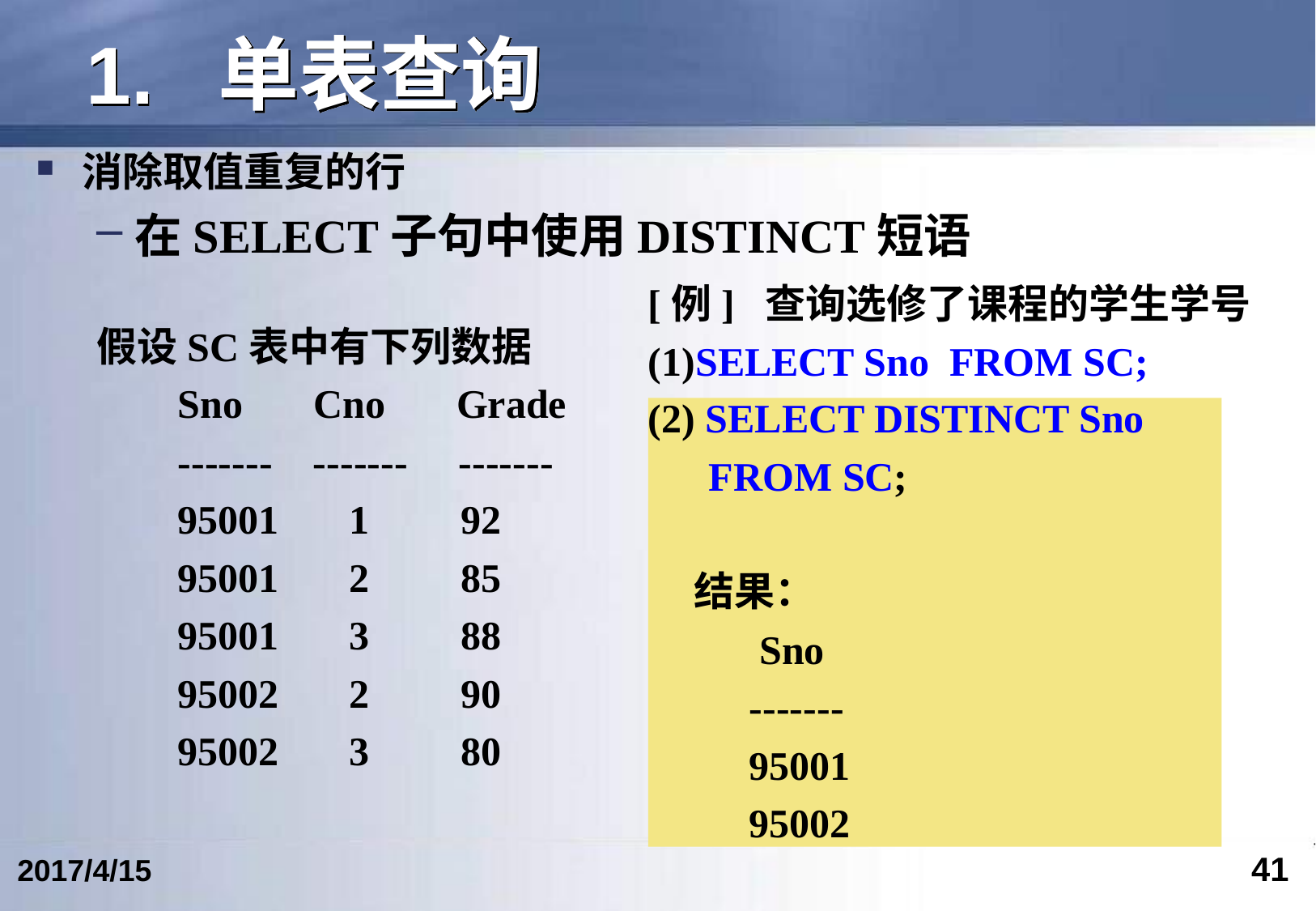

# 1.  单表查询
消除取值重复的行
在SELECT子句中使用DISTINCT短语
假设SC表中有下列数据
              Sno       Cno       Grade
              -------    -------     -------
              95001       1         92
              95001       2         85
              95001       3         88
              95002       2         90
              95002       3         80
[例]  查询选修了课程的学生学号
(1)SELECT Sno  FROM SC;
	或(默认 ALL)
 SELECT ALL Sno   FROM SC;
 结果： Sno
             -------
              95001
              95001
              95001
              95002
              95002
(2) SELECT DISTINCT Sno
      FROM SC;

	结果：
           Sno
          -------
          95001
          95002
41
2017/4/15